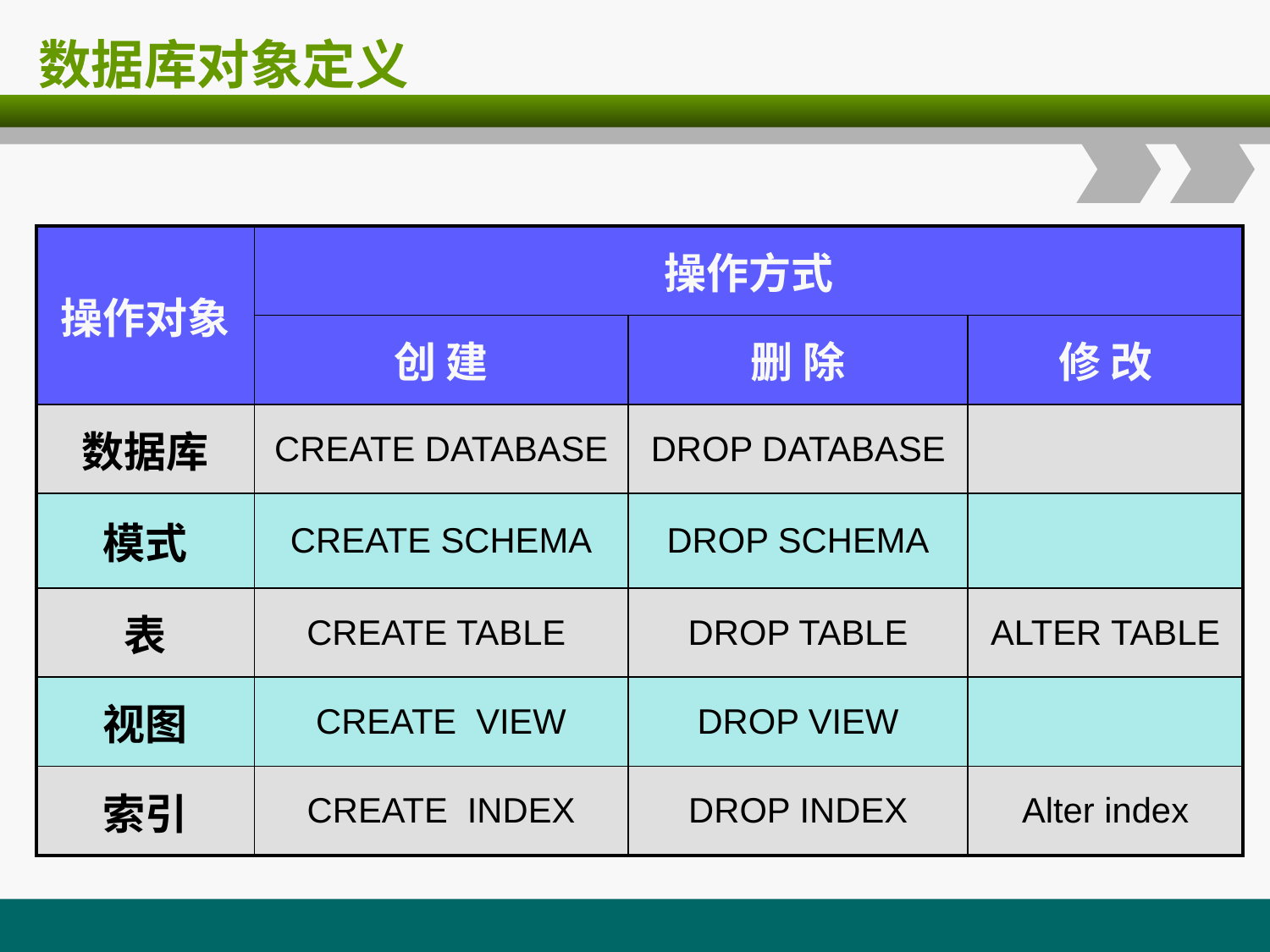

# 数据库对象定义
| 操作对象 | 操作方式 |  |  |
| --- | --- | --- | --- |
|  | 创 建 | 删 除 | 修 改 |
| 数据库 | CREATE DATABASE | DROP DATABASE |  |
| 模式 | CREATE SCHEMA | DROP SCHEMA |  |
| 表 | CREATE TABLE | DROP TABLE | ALTER TABLE |
| 视图 | CREATE VIEW | DROP VIEW |  |
| 索引 | CREATE INDEX | DROP INDEX | Alter index |